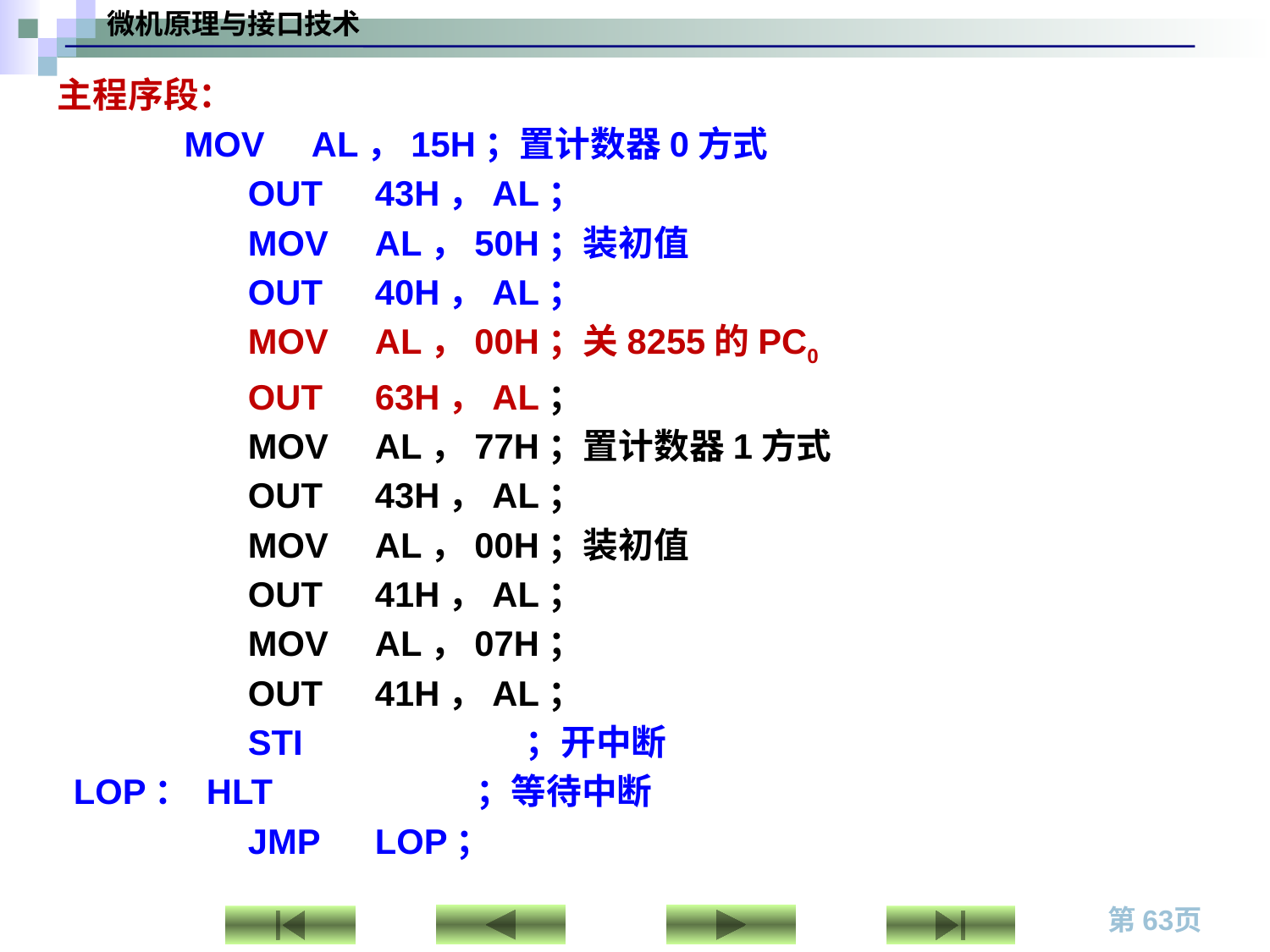

主程序段：
             MOV	AL，15H；置计数器0方式
	OUT	43H，AL；
	MOV	AL，50H；装初值
	OUT	40H，AL；
	MOV	AL，00H；关8255的PC0
	OUT	63H，AL；
	MOV	AL，77H；置计数器1方式
	OUT	43H，AL；
	MOV	AL，00H；装初值
	OUT	41H，AL；
	MOV	AL，07H；
	OUT	41H，AL；
	STI                      ；开中断
 LOP： HLT                    ；等待中断
	JMP	LOP；